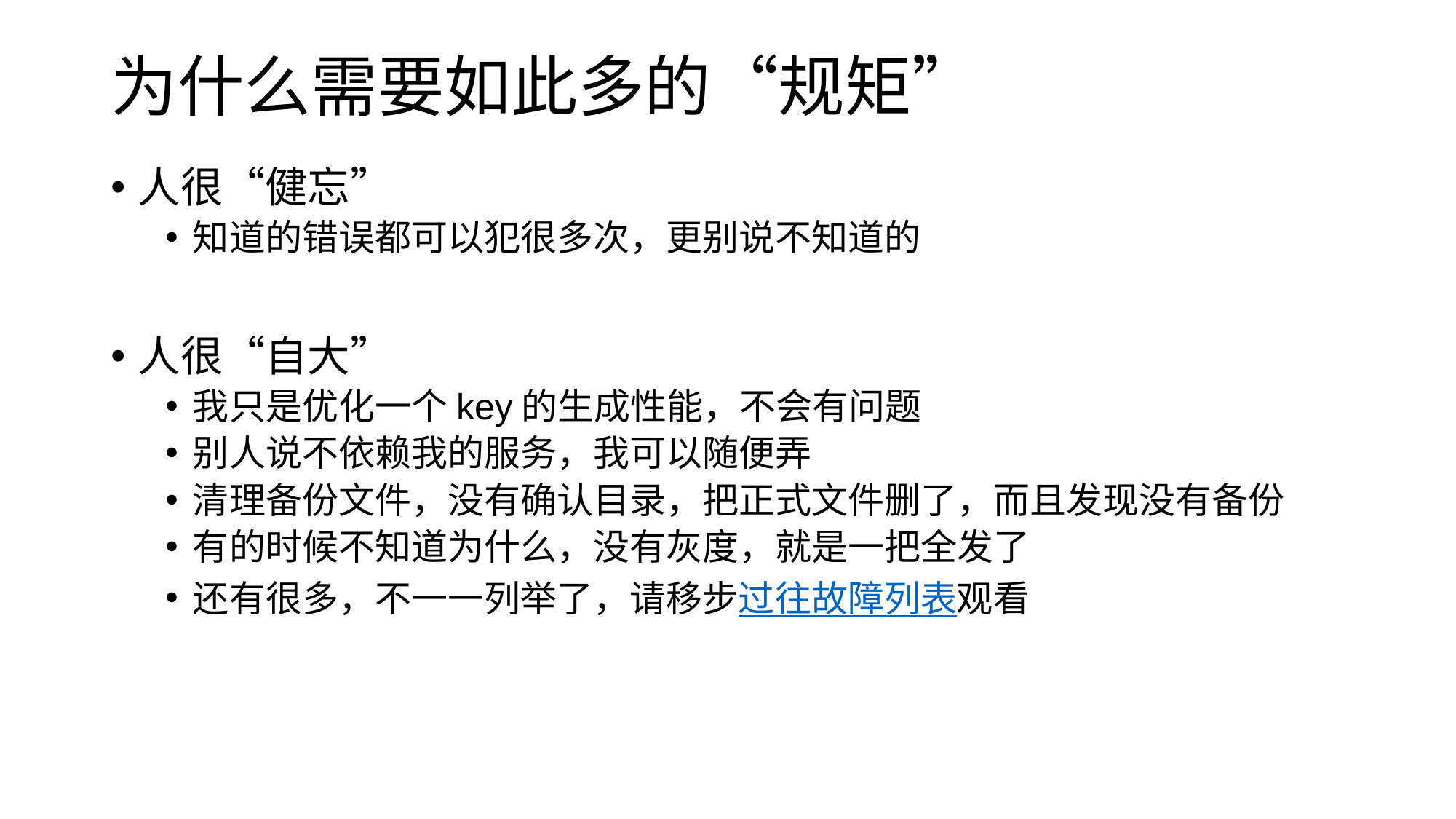

# 为什么需要如此多的“规矩”
人很“健忘”
知道的错误都可以犯很多次，更别说不知道的

人很“自大”
我只是优化一个key的生成性能，不会有问题
别人说不依赖我的服务，我可以随便弄
清理备份文件，没有确认目录，把正式文件删了，而且发现没有备份
有的时候不知道为什么，没有灰度，就是一把全发了
还有很多，不一一列举了，请移步过往故障列表观看